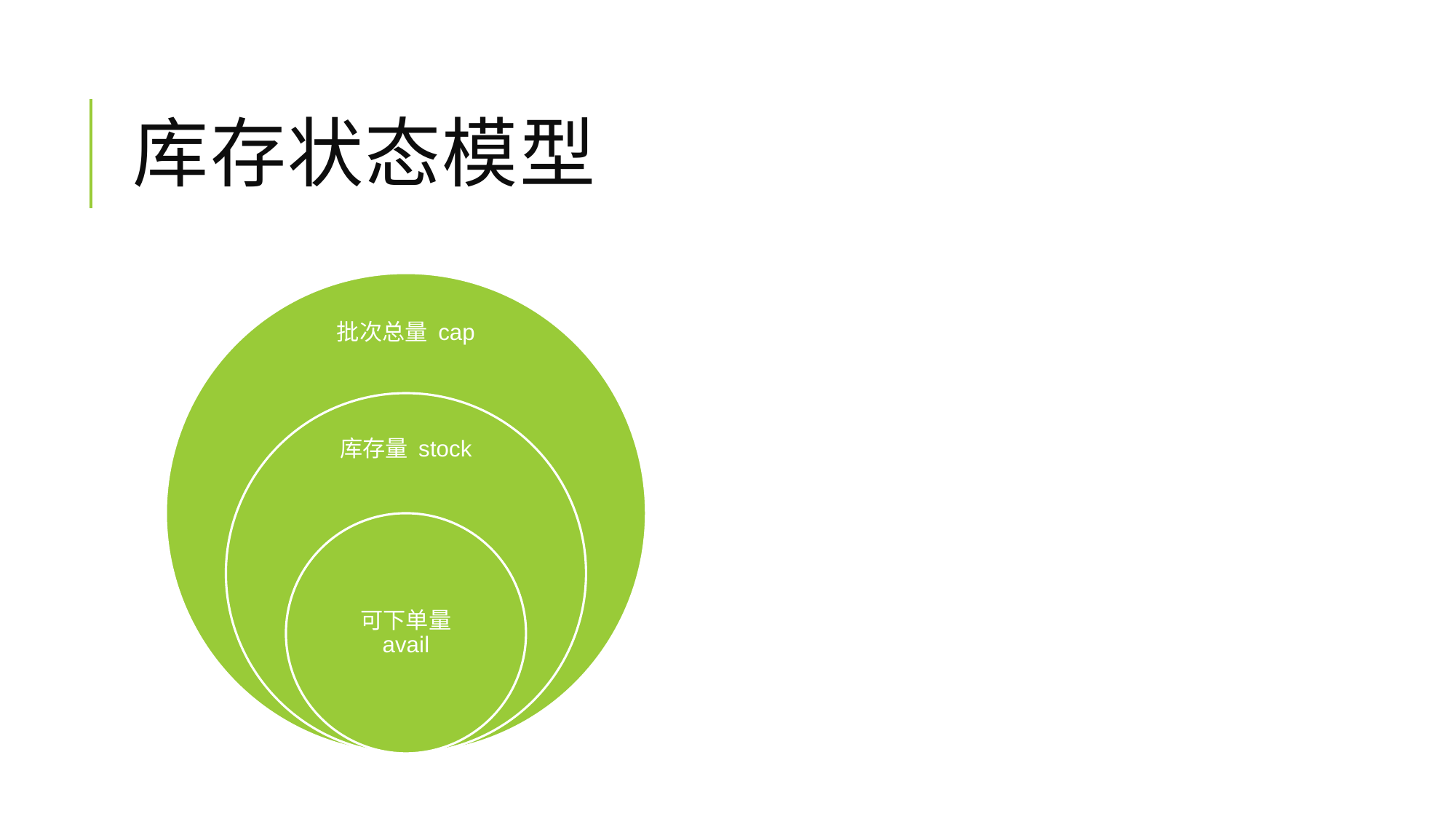

# 库存状态模型
批次总量 cap
库存量 stock
可下单量
avail